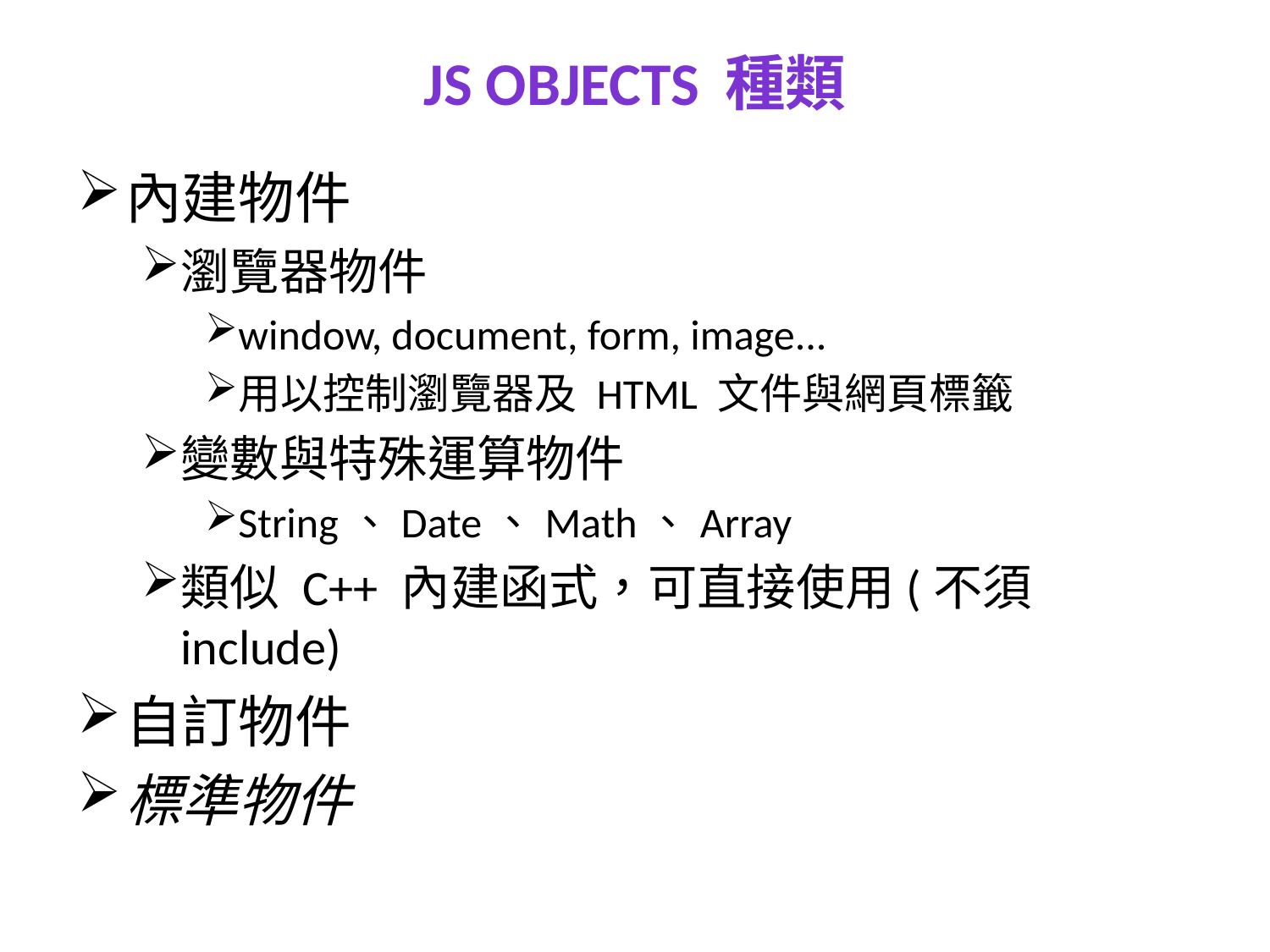

# JS Objects 種類
內建物件
瀏覽器物件
window, document, form, image...
用以控制瀏覽器及 HTML 文件與網頁標籤
變數與特殊運算物件
String、Date、Math、Array
類似 C++ 內建函式，可直接使用(不須 include)
自訂物件
標準物件